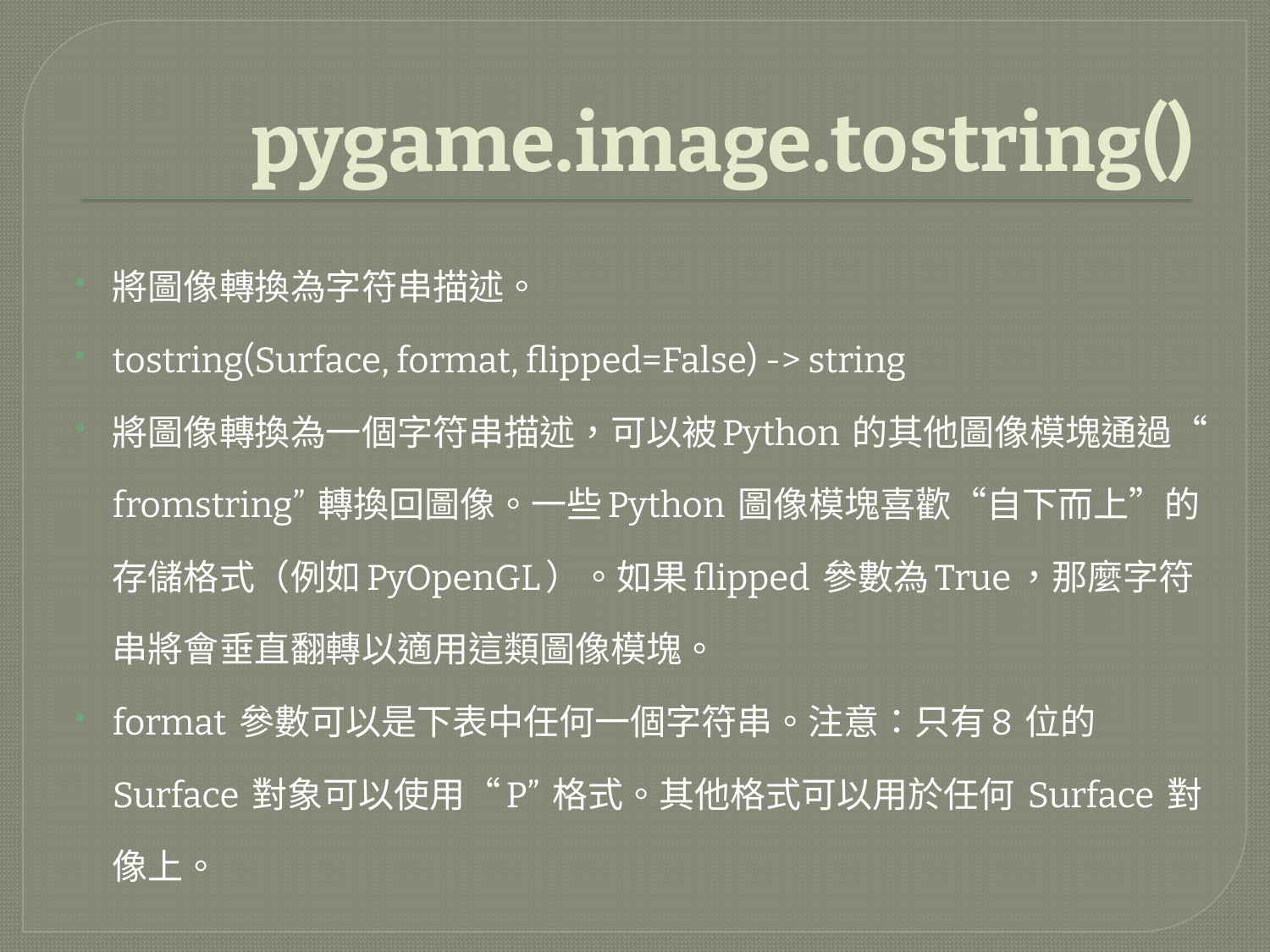

# pygame.image.tostring()
將圖像轉換為字符串描述。
tostring(Surface, format, flipped=False) -> string
將圖像轉換為一個字符串描述，可以被Python 的其他圖像模塊通過“fromstring” 轉換回圖像。一些Python 圖像模塊喜歡“自下而上”的存儲格式（例如PyOpenGL）。如果flipped 參數為True，那麼字符串將會垂直翻轉以適用這類圖像模塊。
format 參數可以是下表中任何一個字符串。注意：只有8 位的 Surface 對象可以使用“P” 格式。其他格式可以用於任何 Surface 對像上。